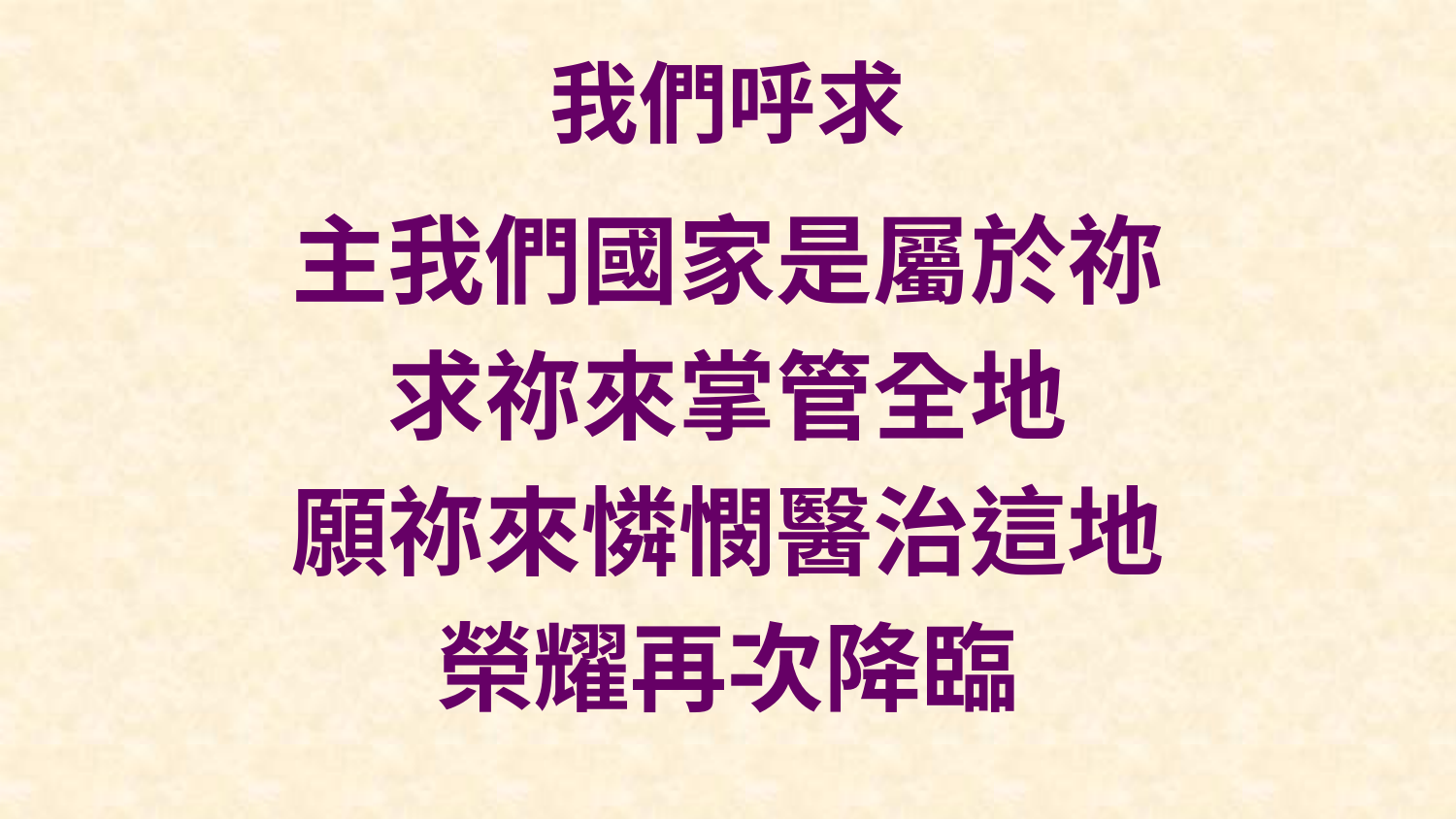

# 我們呼求
主我們國家是屬於祢
求祢來掌管全地
願祢來憐憫醫治這地
榮耀再次降臨